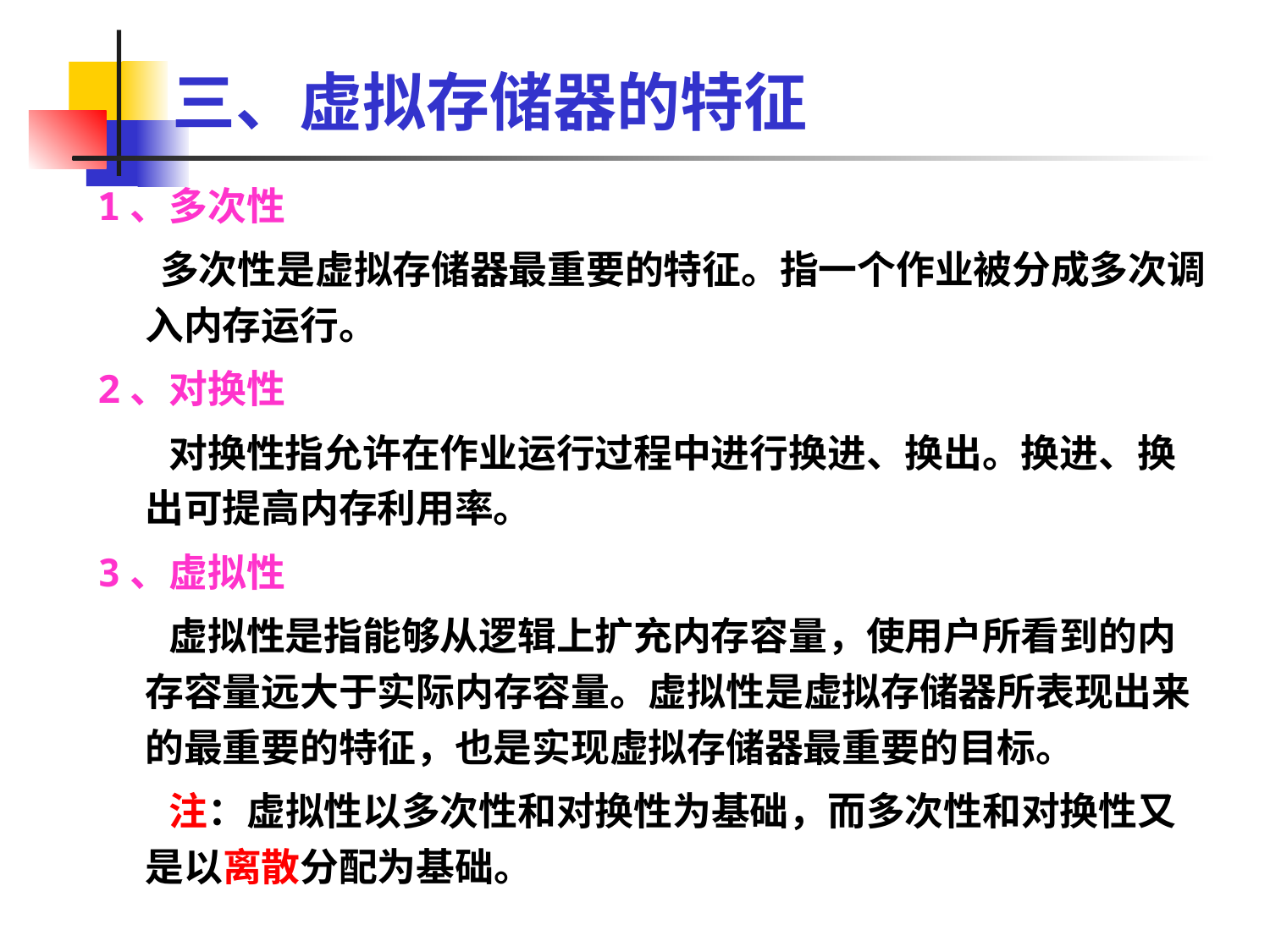

# 三、虚拟存储器的特征
1、多次性
      多次性是虚拟存储器最重要的特征。指一个作业被分成多次调入内存运行。
2、对换性
       对换性指允许在作业运行过程中进行换进、换出。换进、换出可提高内存利用率。
3、虚拟性
       虚拟性是指能够从逻辑上扩充内存容量，使用户所看到的内存容量远大于实际内存容量。虚拟性是虚拟存储器所表现出来的最重要的特征，也是实现虚拟存储器最重要的目标。
       注：虚拟性以多次性和对换性为基础，而多次性和对换性又是以离散分配为基础。